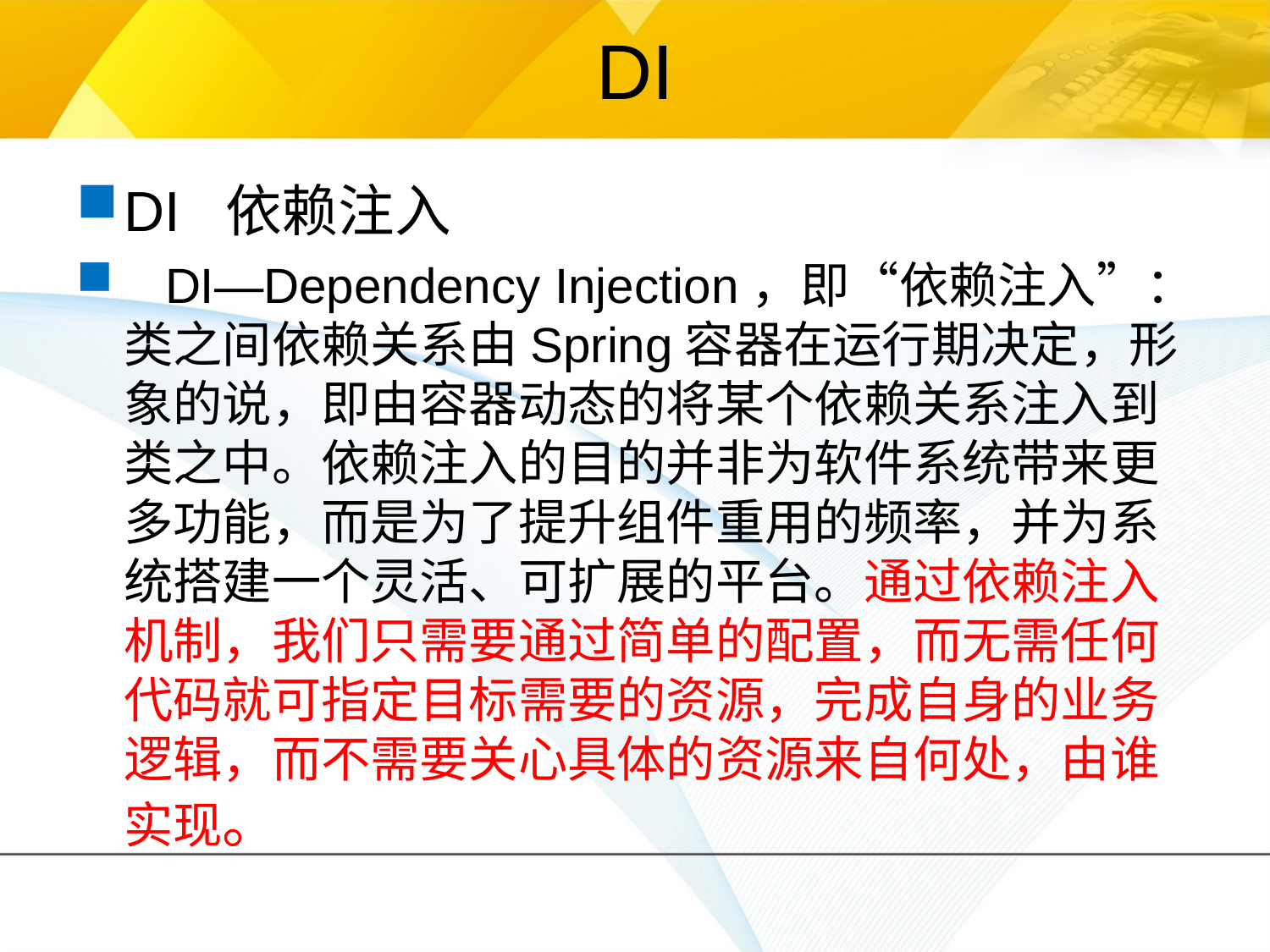

# DI
DI  依赖注入
   DI—Dependency Injection，即“依赖注入”：类之间依赖关系由Spring容器在运行期决定，形象的说，即由容器动态的将某个依赖关系注入到类之中。依赖注入的目的并非为软件系统带来更多功能，而是为了提升组件重用的频率，并为系统搭建一个灵活、可扩展的平台。通过依赖注入机制，我们只需要通过简单的配置，而无需任何代码就可指定目标需要的资源，完成自身的业务逻辑，而不需要关心具体的资源来自何处，由谁实现。